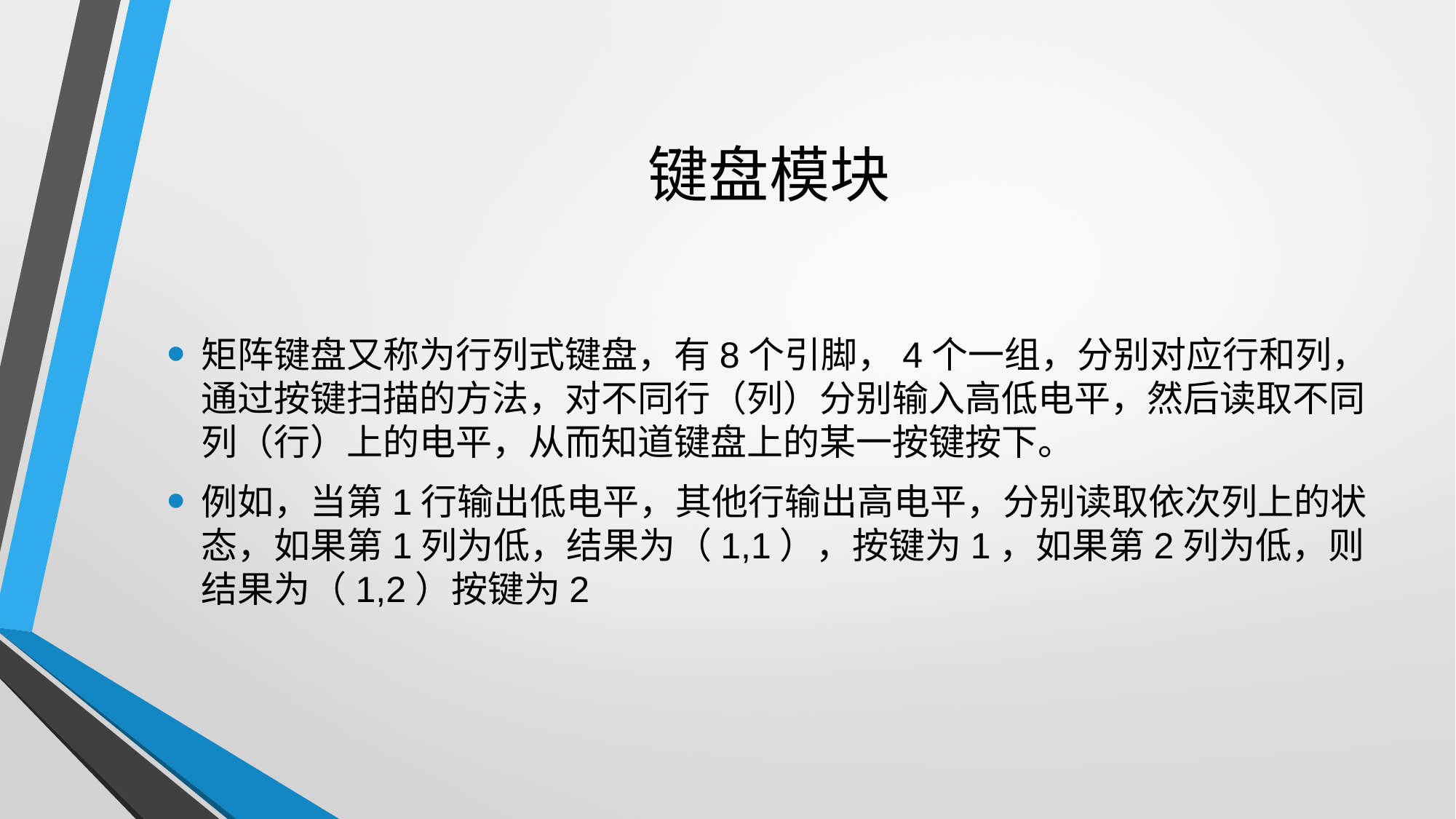

# 键盘模块
矩阵键盘又称为行列式键盘，有8个引脚，4个一组，分别对应行和列，通过按键扫描的方法，对不同行（列）分别输入高低电平，然后读取不同列（行）上的电平，从而知道键盘上的某一按键按下。
例如，当第1行输出低电平，其他行输出高电平，分别读取依次列上的状态，如果第1列为低，结果为（1,1），按键为1，如果第2列为低，则结果为（1,2）按键为2